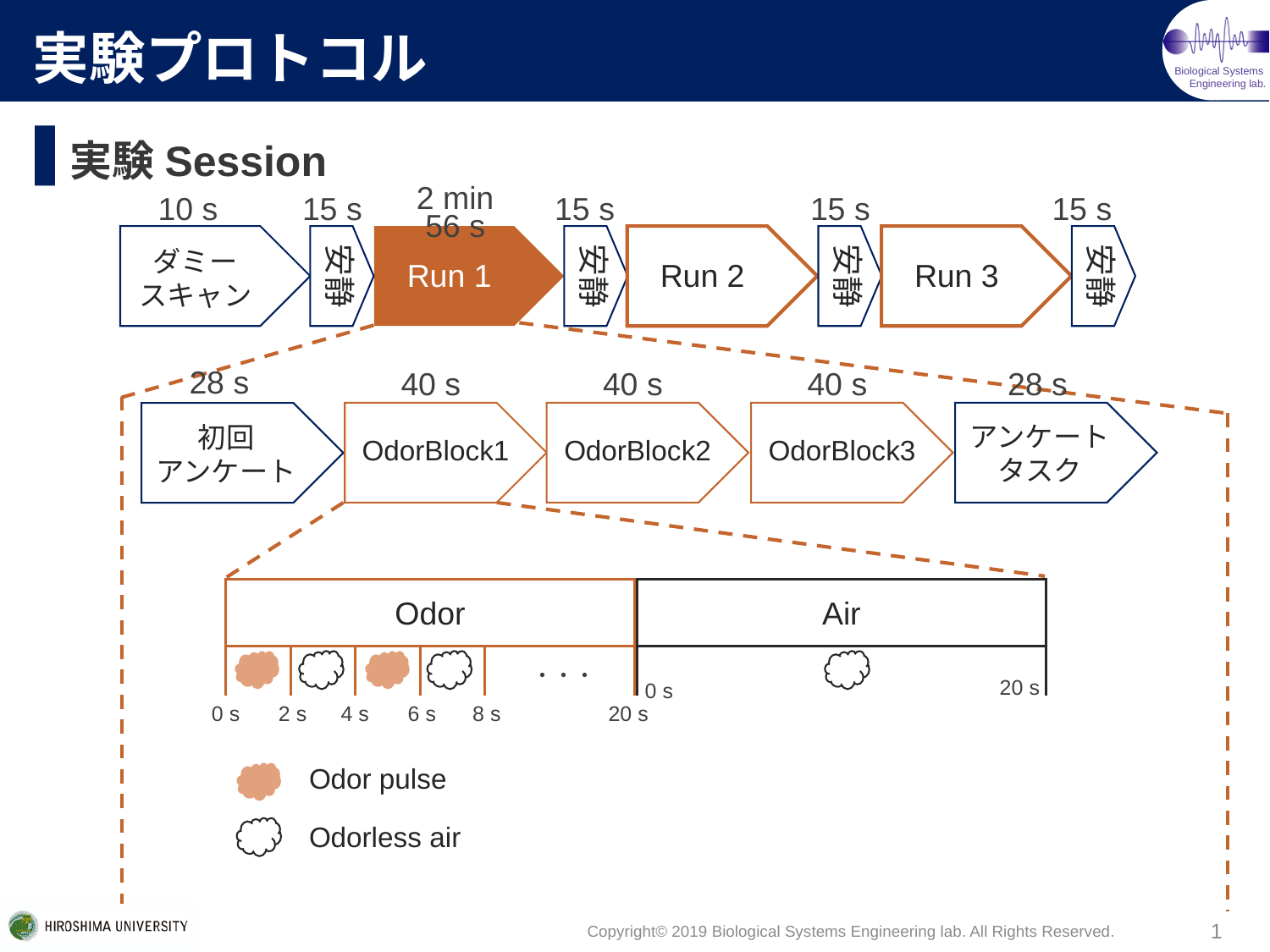

実験プロトコル

実験Session
2 min
56 s
10 s
15 s
15 s
15 s
15 s

安静
安静
安静
安静
ダミー
スキャン
Run 1
Run 2
Run 3
28 s
40 s
40 s
40 s
28 s

アンケート
タスク
初回
アンケート
OdorBlock1
OdorBlock2
OdorBlock3
Odor
Air

・・・
20 s
0 s
0 s
2 s
4 s
6 s
8 s
20 s
Odor pulse

Odorless air

Copyright© 2019 Biological Systems Engineering lab. All Rights Reserved.
1